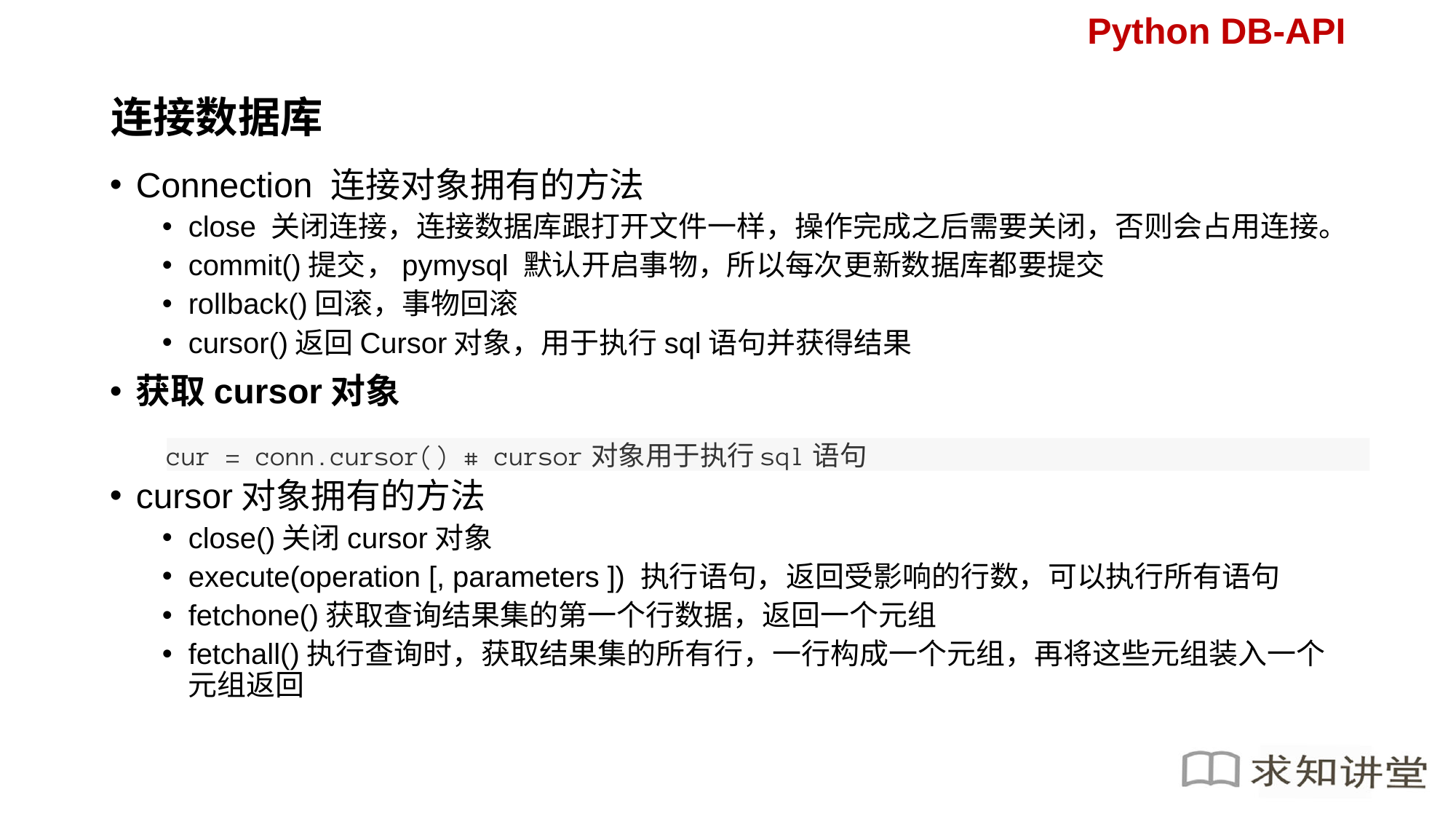

Python DB-API
# 连接数据库
Connection 连接对象拥有的方法
close 关闭连接，连接数据库跟打开文件一样，操作完成之后需要关闭，否则会占用连接。
commit()提交，pymysql 默认开启事物，所以每次更新数据库都要提交
rollback()回滚，事物回滚
cursor()返回Cursor对象，用于执行sql语句并获得结果
获取cursor对象

cursor对象拥有的方法
close()关闭cursor对象
execute(operation [, parameters ]) 执行语句，返回受影响的行数，可以执行所有语句
fetchone()获取查询结果集的第一个行数据，返回一个元组
fetchall()执行查询时，获取结果集的所有行，一行构成一个元组，再将这些元组装入一个元组返回

cur = conn.cursor() # cursor对象用于执行sql语句